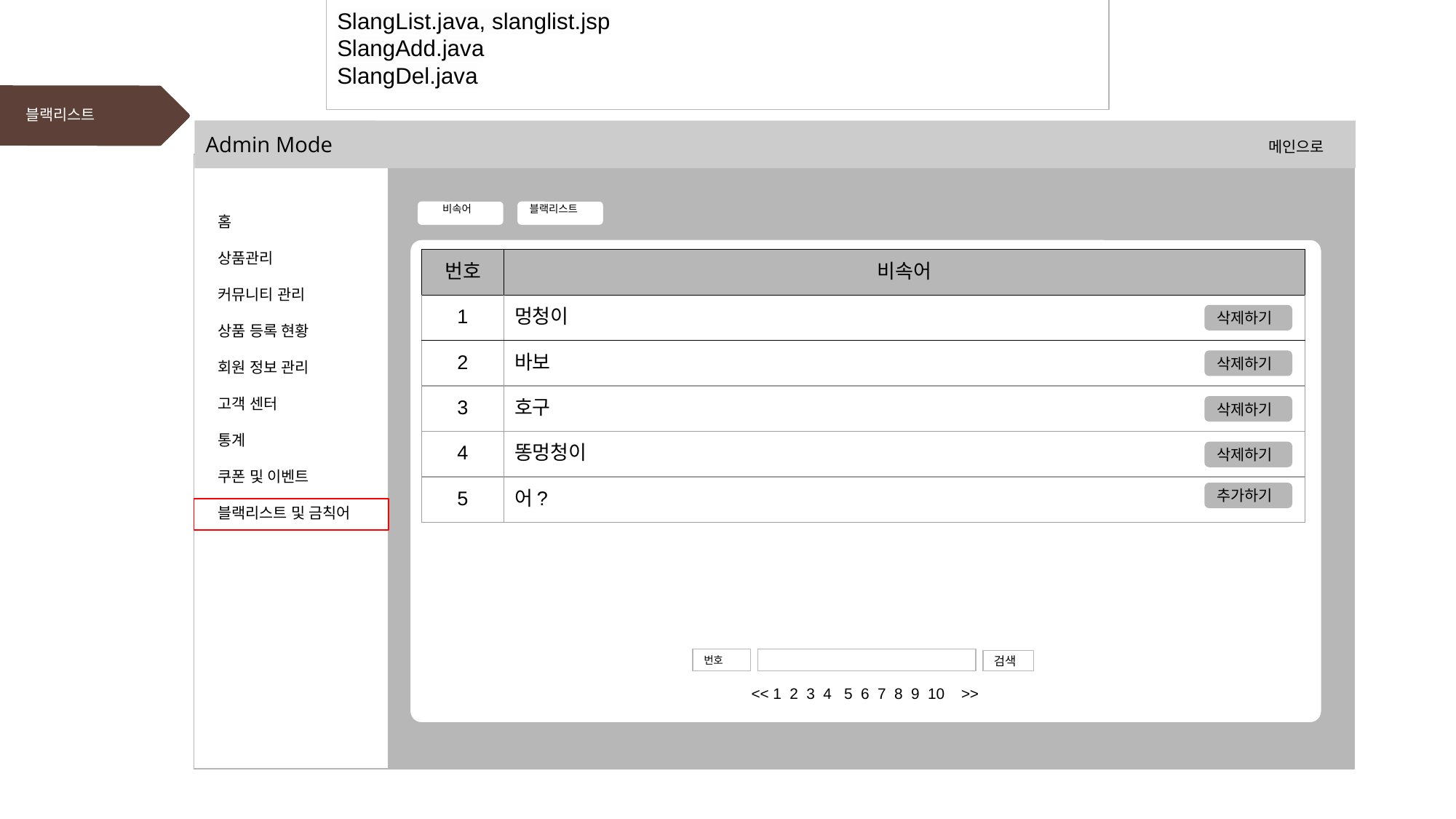

SlangList.java, slanglist.jsp
SlangAdd.java
SlangDel.java
블랙리스트

Admin Mode
메인으로

홈

상품관리

커뮤니티 관리

상품 등록 현황

회원 정보 관리

고객 센터

통계

쿠폰 및 이벤트

블랙리스트 및 금칙어

    비속어
블랙리스트

| 번호 | 비속어 |  |  |  |  |  |
| --- | --- | --- | --- | --- | --- | --- |
| 1 | 멍청이 |  |  |  |  |  |
| 2 | 바보 |  |  |  |  |  |
| 3 | 호구 |  |  |  |  |  |
| 4 | 똥멍청이 |  |  |  |  |  |
| 5 | 어? |  |  |  |  |  |
삭제하기
삭제하기
삭제하기
삭제하기
추가하기
번호

검색
   << 1  2  3  4   5  6  7  8  9  10    >>